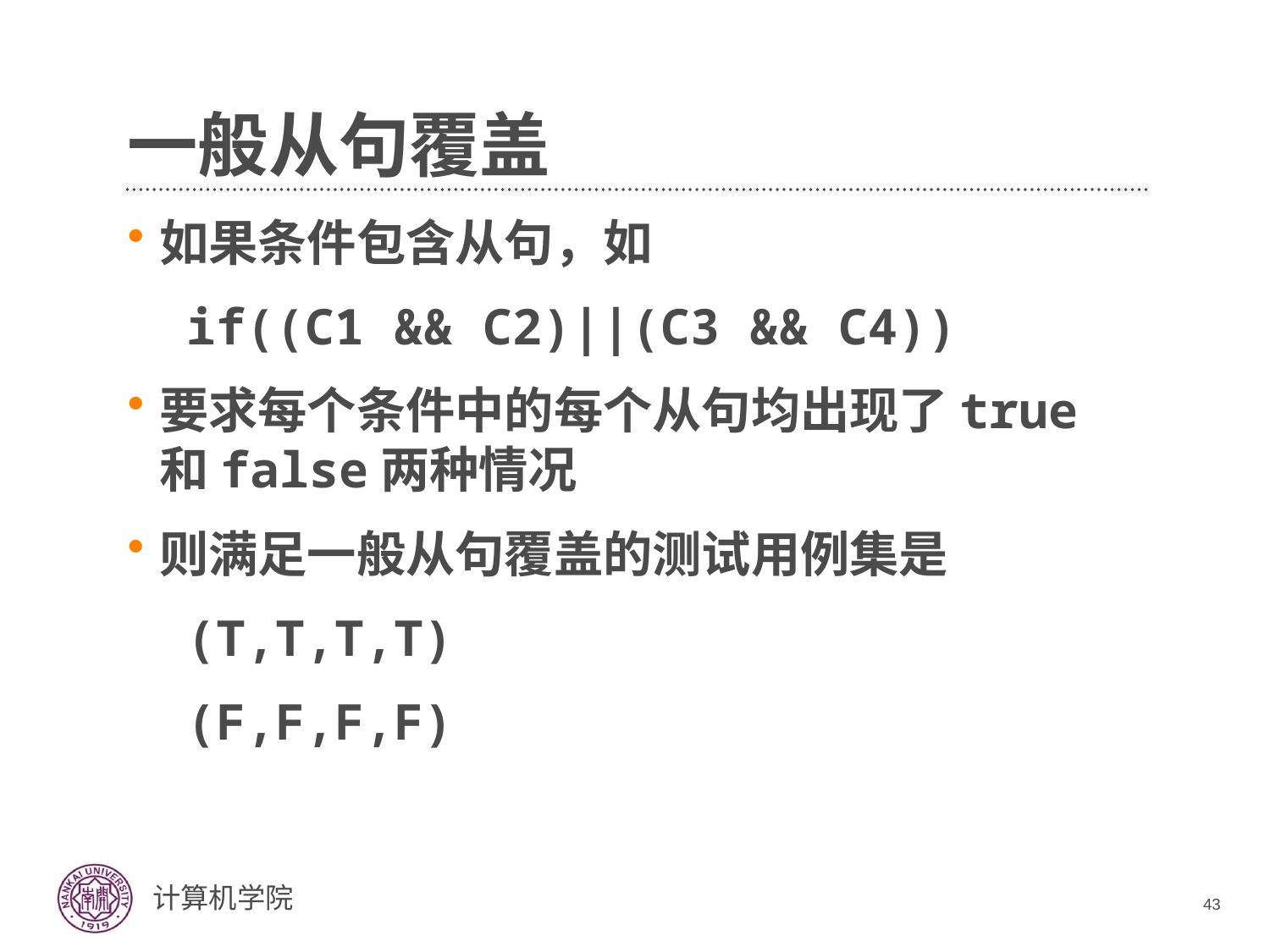

# 一般从句覆盖
如果条件包含从句，如
  if((C1 && C2)||(C3 && C4))
要求每个条件中的每个从句均出现了true和false两种情况
则满足一般从句覆盖的测试用例集是
  (T,T,T,T)
  (F,F,F,F)
43